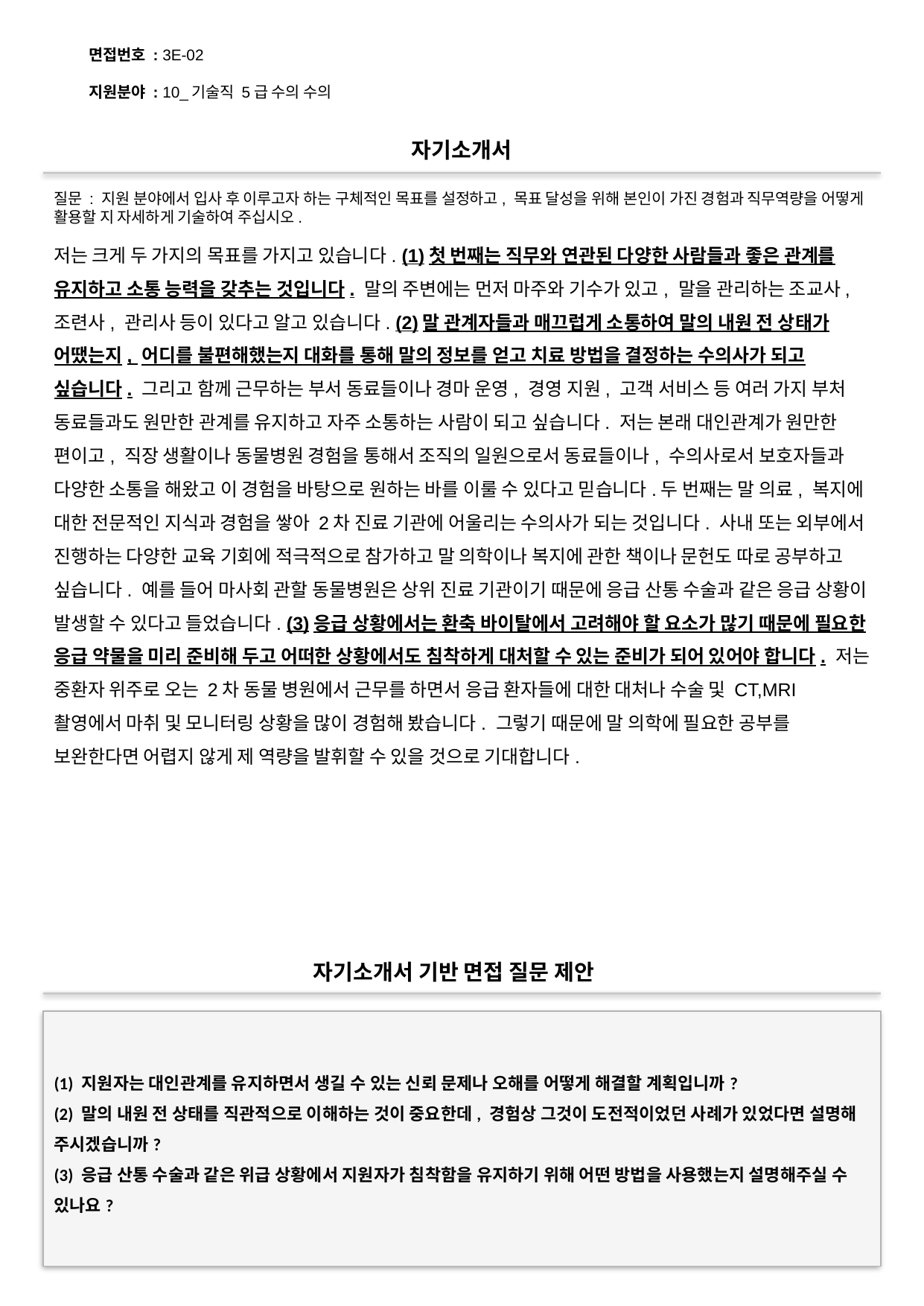

면접번호 : 3E-02

지원분야 : 10_기술직 5급 수의 수의
#

자기소개서

질문 : 지원 분야에서 입사 후 이루고자 하는 구체적인 목표를 설정하고, 목표 달성을 위해 본인이 가진 경험과 직무역량을 어떻게 활용할 지 자세하게 기술하여 주십시오.

저는 크게 두 가지의 목표를 가지고 있습니다. (1)첫 번째는 직무와 연관된 다양한 사람들과 좋은 관계를 유지하고 소통 능력을 갖추는 것입니다. 말의 주변에는 먼저 마주와 기수가 있고, 말을 관리하는 조교사, 조련사, 관리사 등이 있다고 알고 있습니다. (2)말 관계자들과 매끄럽게 소통하여 말의 내원 전 상태가 어땠는지, 어디를 불편해했는지 대화를 통해 말의 정보를 얻고 치료 방법을 결정하는 수의사가 되고 싶습니다. 그리고 함께 근무하는 부서 동료들이나 경마 운영, 경영 지원, 고객 서비스 등 여러 가지 부처 동료들과도 원만한 관계를 유지하고 자주 소통하는 사람이 되고 싶습니다. 저는 본래 대인관계가 원만한 편이고, 직장 생활이나 동물병원 경험을 통해서 조직의 일원으로서 동료들이나, 수의사로서 보호자들과 다양한 소통을 해왔고 이 경험을 바탕으로 원하는 바를 이룰 수 있다고 믿습니다.두 번째는 말 의료, 복지에 대한 전문적인 지식과 경험을 쌓아 2차 진료 기관에 어울리는 수의사가 되는 것입니다. 사내 또는 외부에서 진행하는 다양한 교육 기회에 적극적으로 참가하고 말 의학이나 복지에 관한 책이나 문헌도 따로 공부하고 싶습니다. 예를 들어 마사회 관할 동물병원은 상위 진료 기관이기 때문에 응급 산통 수술과 같은 응급 상황이 발생할 수 있다고 들었습니다. (3)응급 상황에서는 환축 바이탈에서 고려해야 할 요소가 많기 때문에 필요한 응급 약물을 미리 준비해 두고 어떠한 상황에서도 침착하게 대처할 수 있는 준비가 되어 있어야 합니다. 저는 중환자 위주로 오는 2차 동물 병원에서 근무를 하면서 응급 환자들에 대한 대처나 수술 및 CT,MRI 촬영에서 마취 및 모니터링 상황을 많이 경험해 봤습니다. 그렇기 때문에 말 의학에 필요한 공부를 보완한다면 어렵지 않게 제 역량을 발휘할 수 있을 것으로 기대합니다.

자기소개서 기반 면접 질문 제안

(1) 지원자는 대인관계를 유지하면서 생길 수 있는 신뢰 문제나 오해를 어떻게 해결할 계획입니까?
(2) 말의 내원 전 상태를 직관적으로 이해하는 것이 중요한데, 경험상 그것이 도전적이었던 사례가 있었다면 설명해 주시겠습니까?
(3) 응급 산통 수술과 같은 위급 상황에서 지원자가 침착함을 유지하기 위해 어떤 방법을 사용했는지 설명해주실 수 있나요?